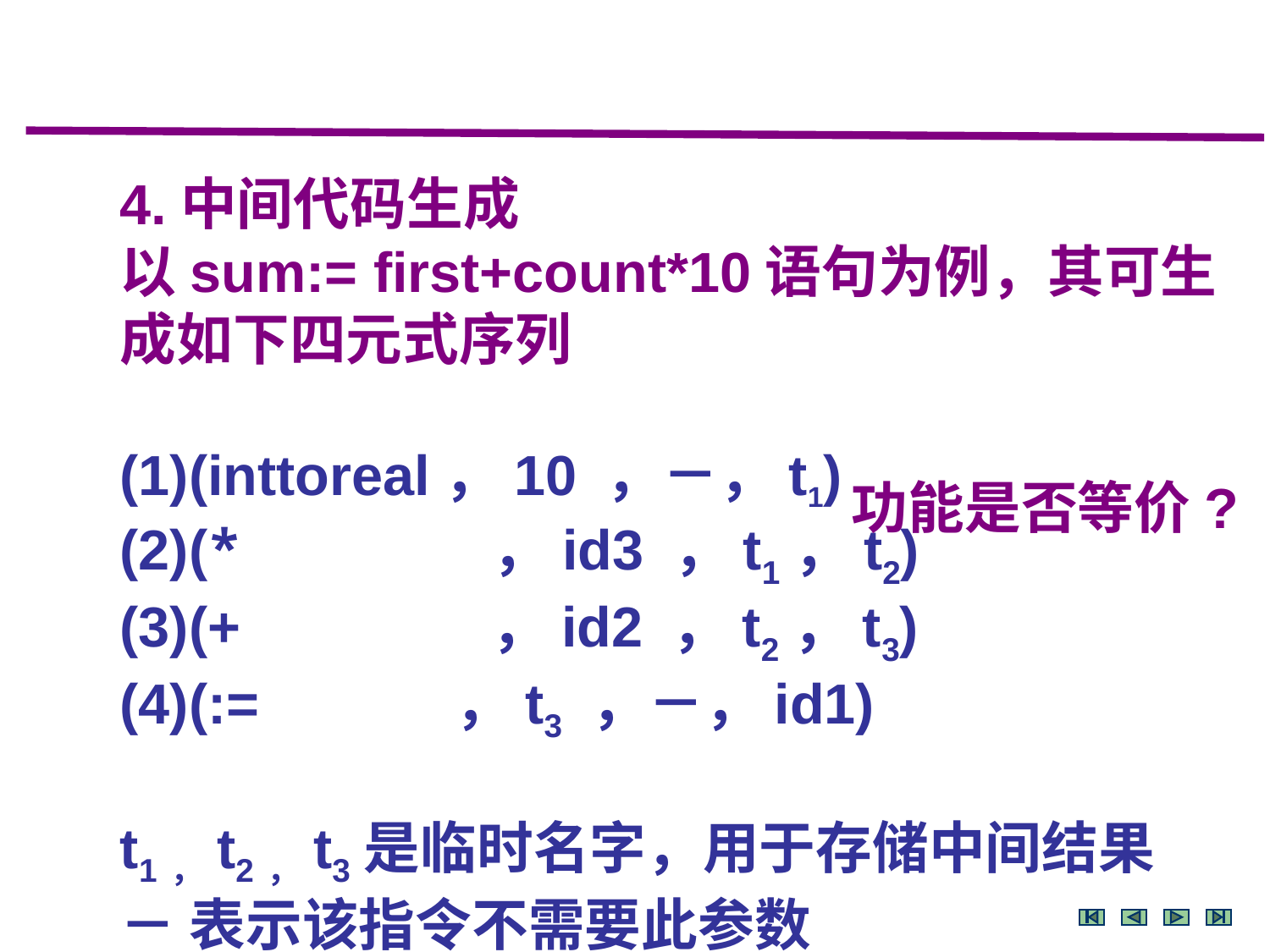

4.中间代码生成
以sum:= first+count*10语句为例，其可生成如下四元式序列

(1)(inttoreal，10 ，－，t1)
(2)(*       ，id3 ，t1，t2)
(3)(+       ，id2 ，t2，t3)
(4)(:=   	  ，t3 ，－，id1)

t1，t2，t3是临时名字，用于存储中间结果
－ 表示该指令不需要此参数

功能是否等价?